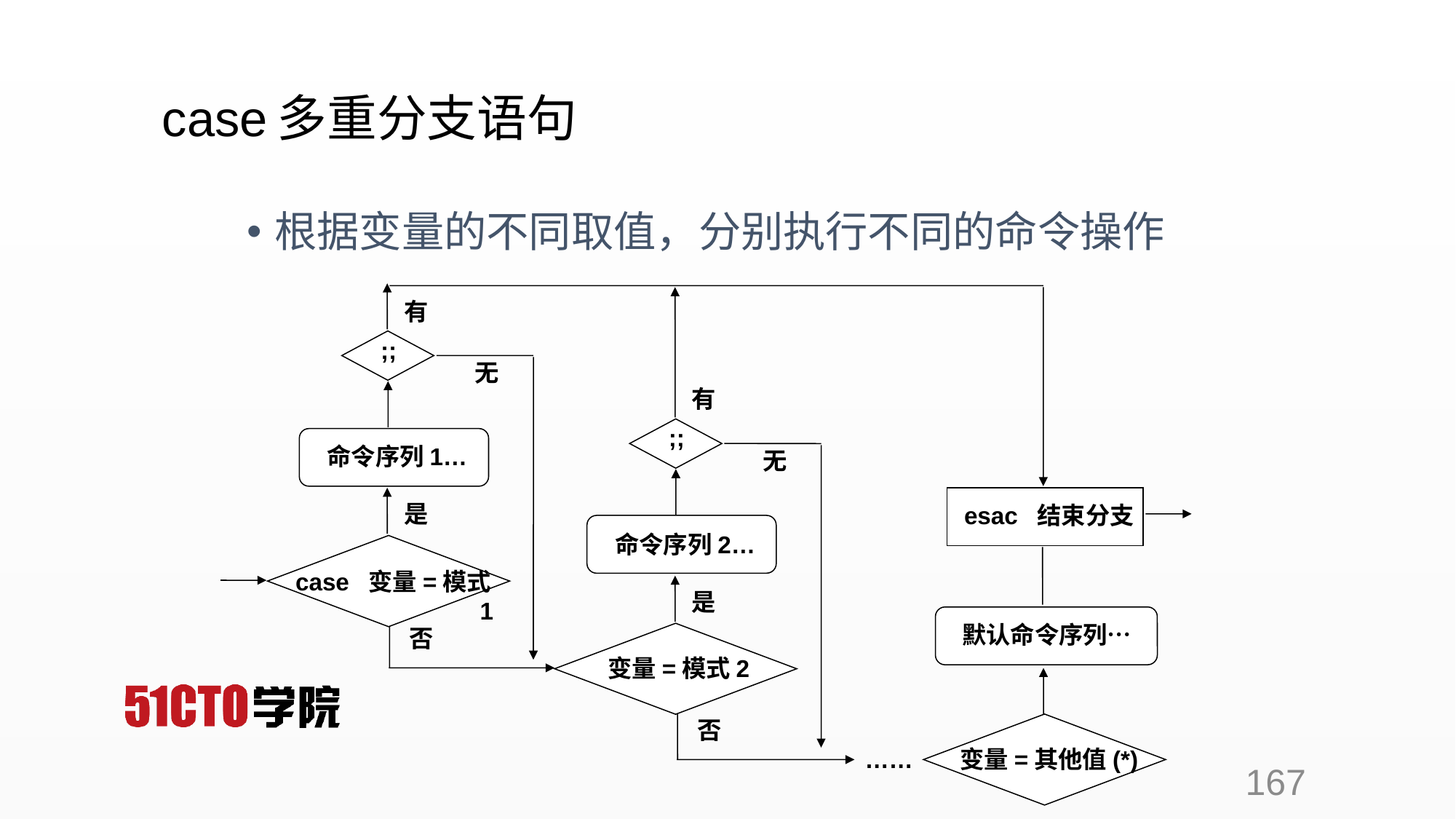

# case多重分支语句
根据变量的不同取值，分别执行不同的命令操作

有
;;

无

有

;;

命令序列1…
无

是
esac  结束分支

命令序列2…

case  变量=模式1

是

默认命令序列…
否

变量=模式2

否

……
变量=其他值(*)

167